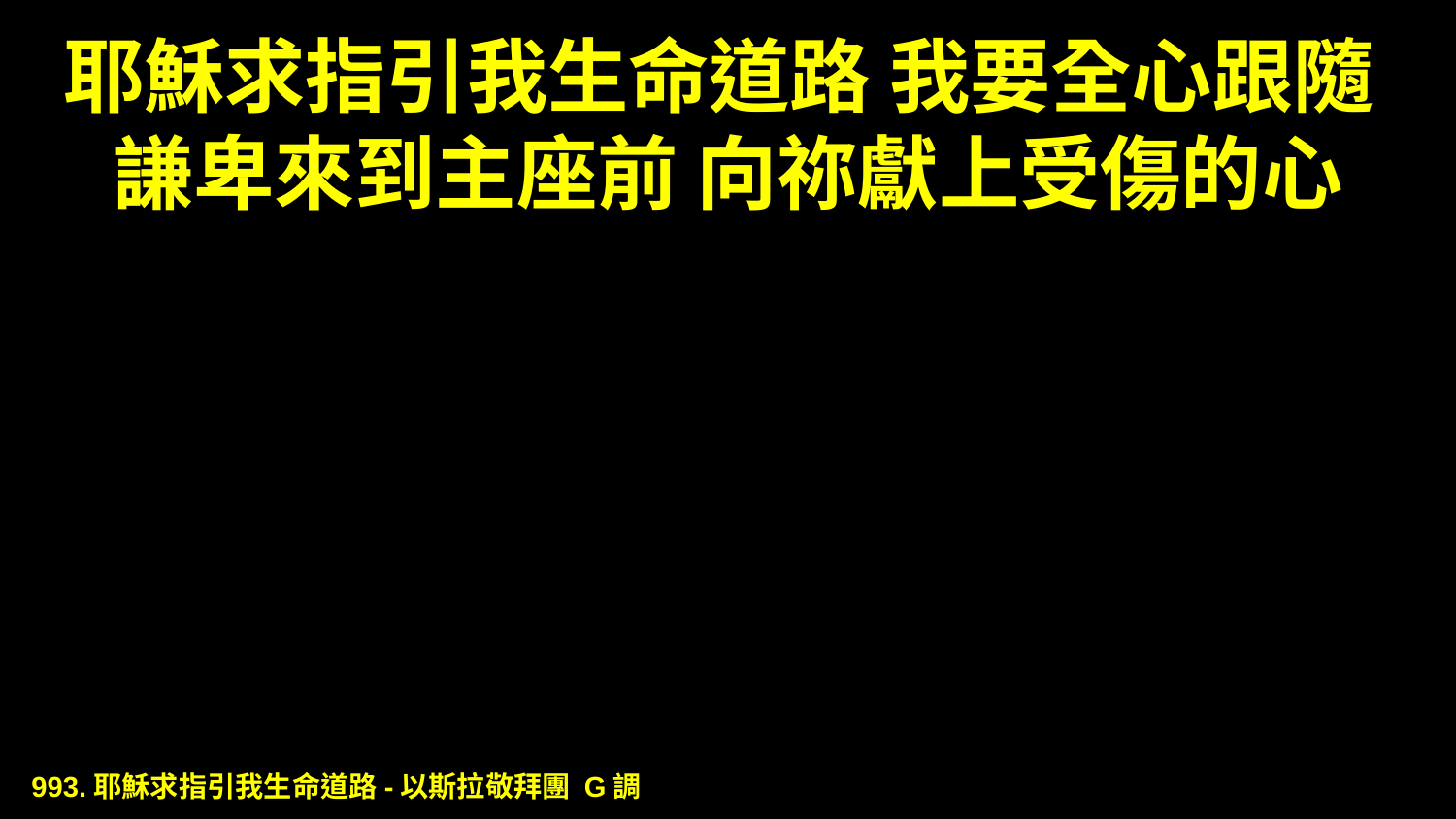

# 耶穌求指引我生命道路 我要全心跟隨 謙卑來到主座前 向祢獻上受傷的心
993.耶穌求指引我生命道路-以斯拉敬拜團 G調